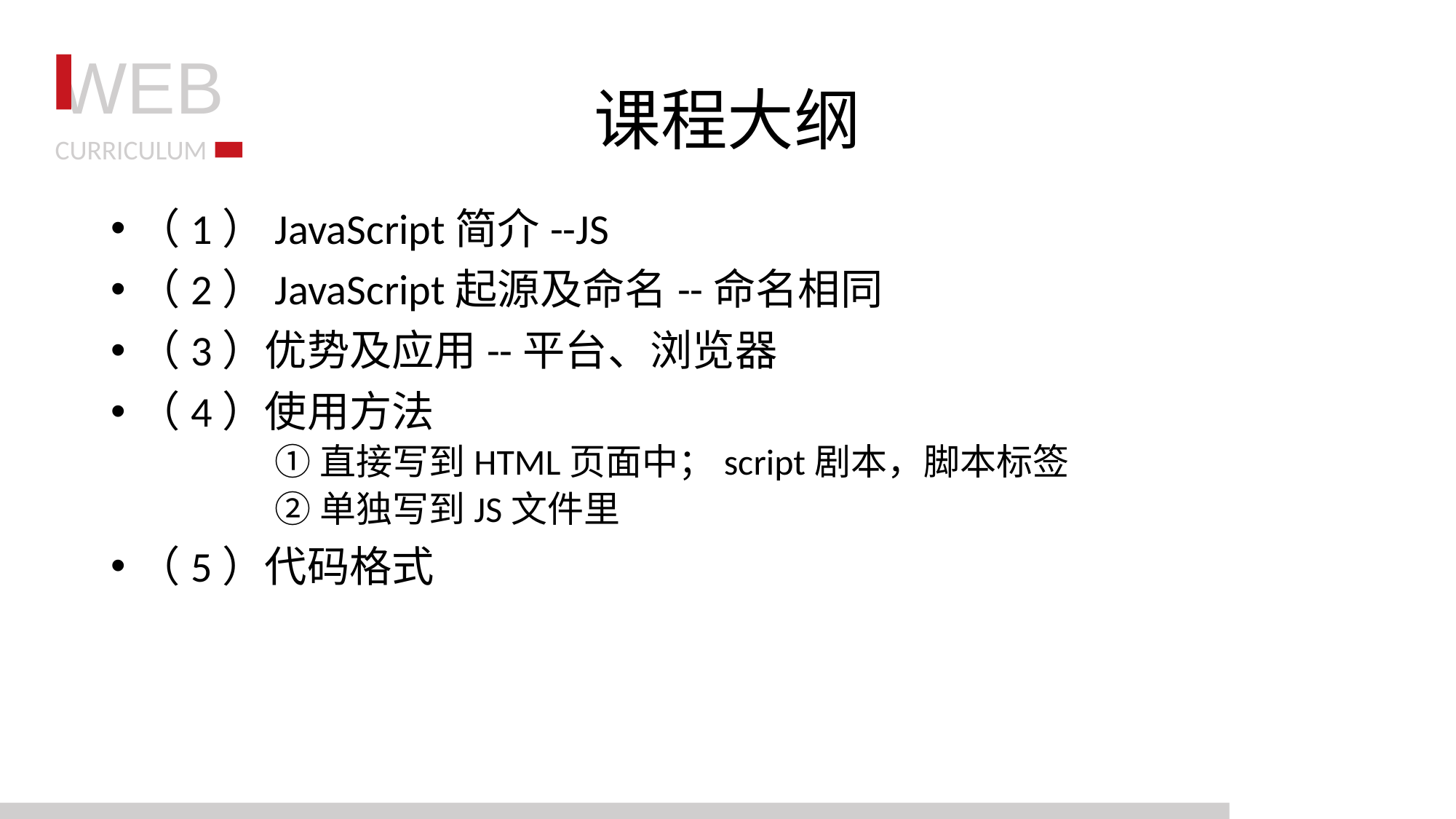

# 课程大纲
（1）JavaScript简介--JS
（2）JavaScript起源及命名--命名相同
（3）优势及应用--平台、浏览器
（4）使用方法
	①直接写到HTML页面中；script剧本，脚本标签
	②单独写到JS文件里
（5）代码格式